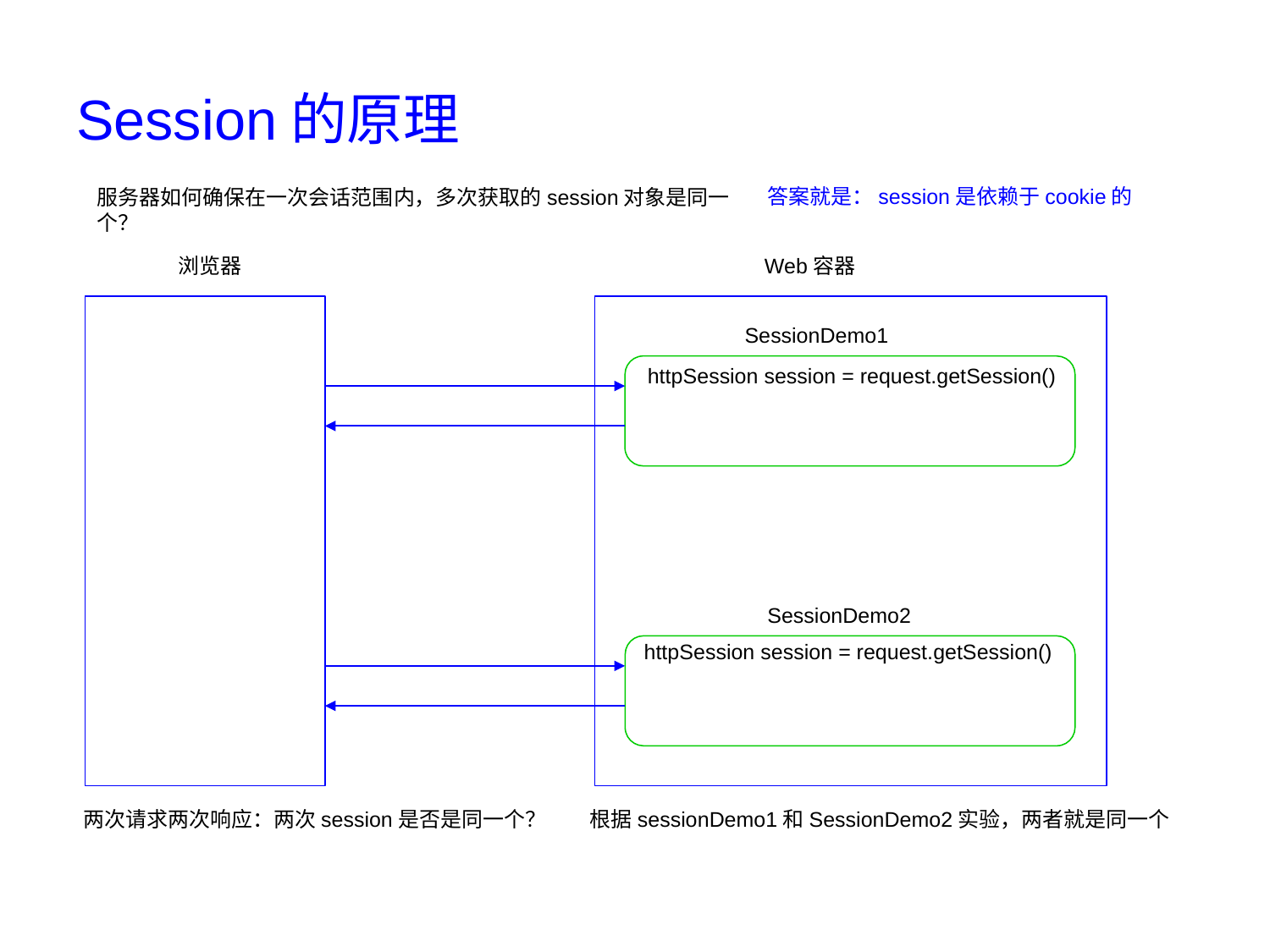

# Session的原理
答案就是：session是依赖于cookie的
服务器如何确保在一次会话范围内，多次获取的session对象是同一个？
浏览器
Web容器

SessionDemo1

httpSession session = request.getSession()
SessionDemo2
httpSession session = request.getSession()

两次请求两次响应：两次session是否是同一个？
根据sessionDemo1和SessionDemo2实验，两者就是同一个